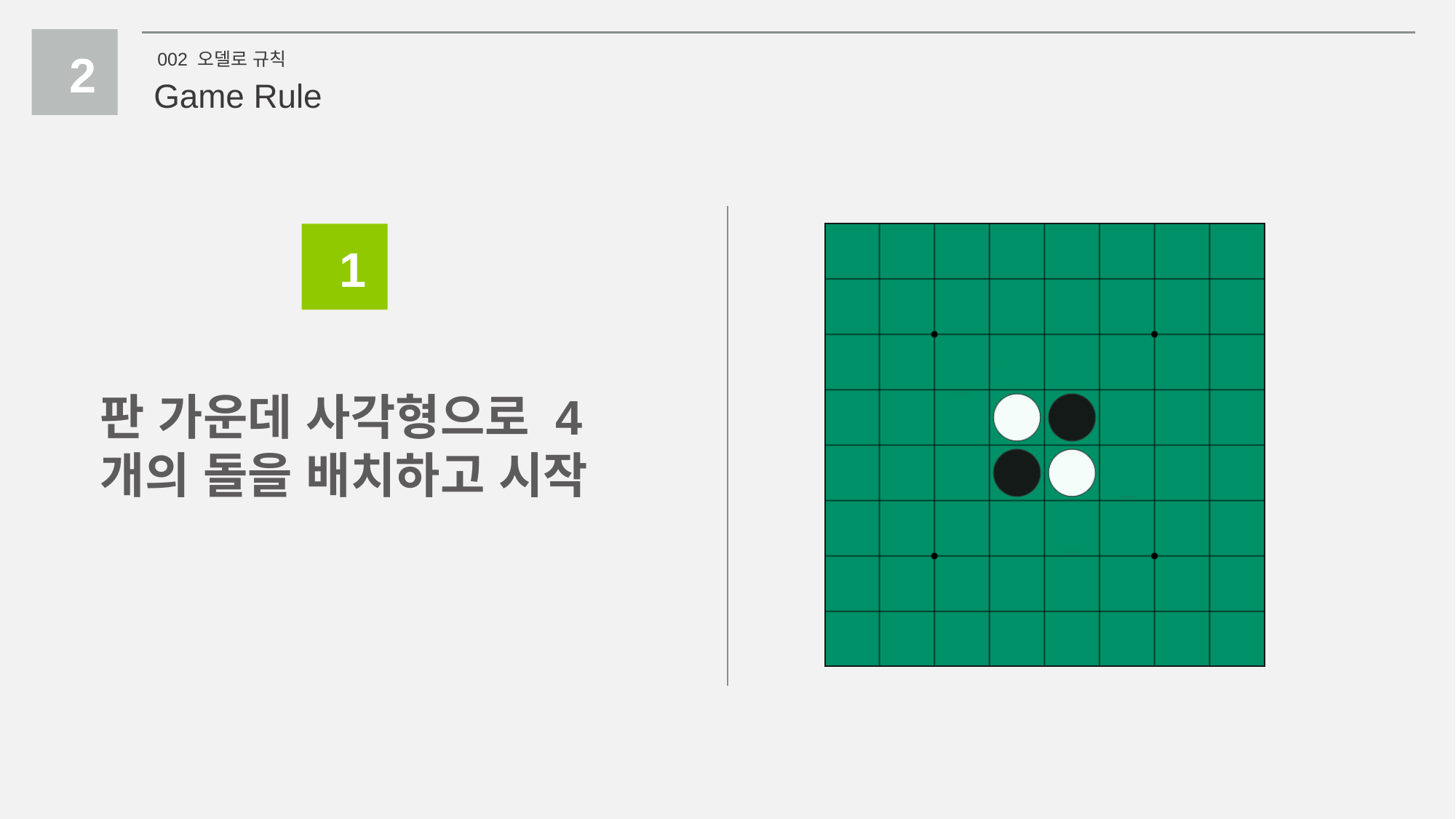

2
002 오델로 규칙
Game Rule

1

판 가운데 사각형으로 4개의 돌을 배치하고 시작